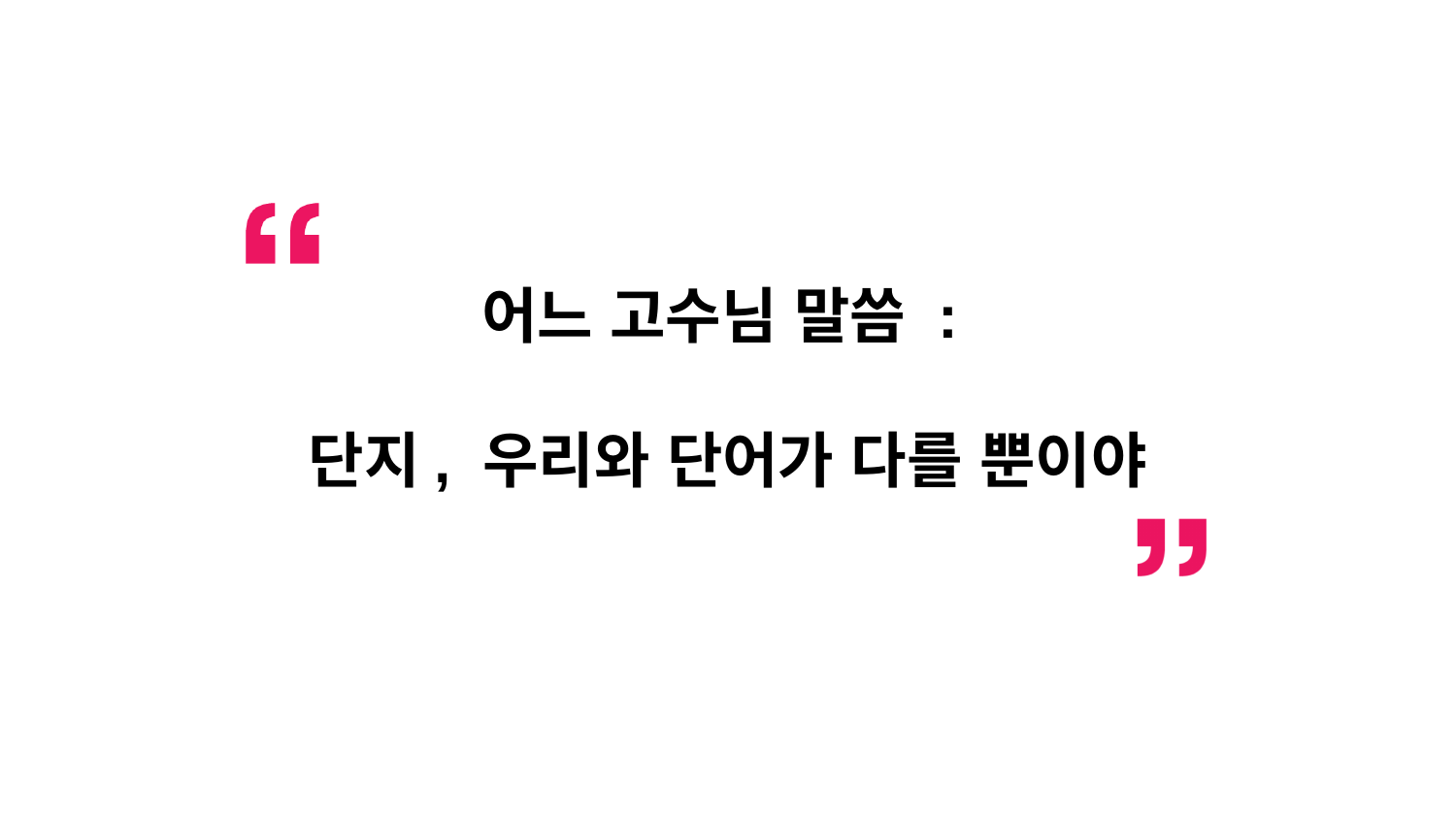

# 어느 고수님 말씀 : 단지, 우리와 단어가 다를 뿐이야